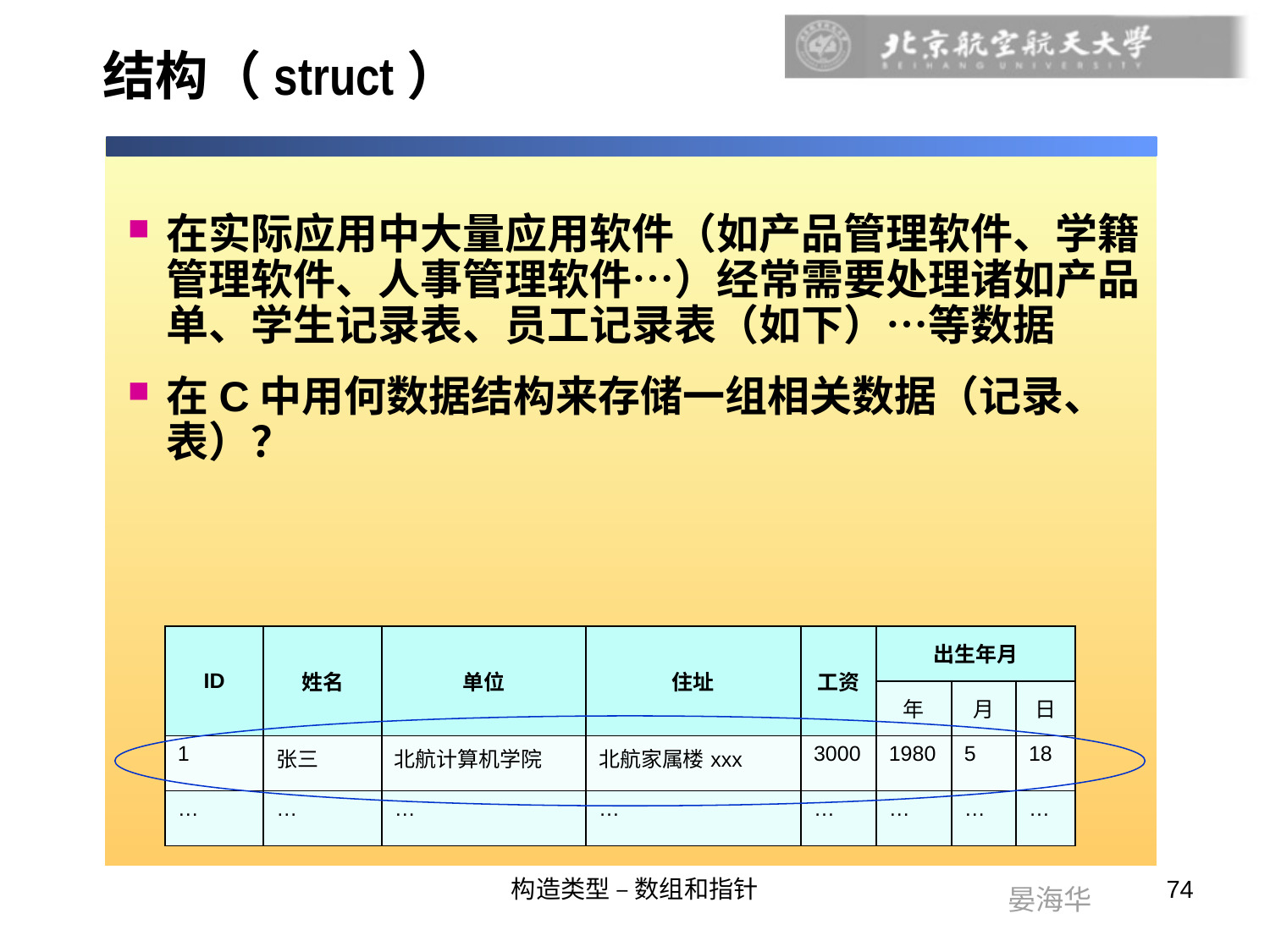

# 结构（struct）
在实际应用中大量应用软件（如产品管理软件、学籍管理软件、人事管理软件…）经常需要处理诸如产品单、学生记录表、员工记录表（如下）…等数据
在C中用何数据结构来存储一组相关数据（记录、表）？
| ID | 姓名 | 单位 | 住址 | 工资 | 出生年月 |  |  |
| --- | --- | --- | --- | --- | --- | --- | --- |
|  |  |  |  |  | 年 | 月 | 日 |
| 1 | 张三 | 北航计算机学院 | 北航家属楼xxx | 3000 | 1980 | 5 | 18 |
| … | … | … | … | … | … | … | … |

构造类型 – 数组和指针
74